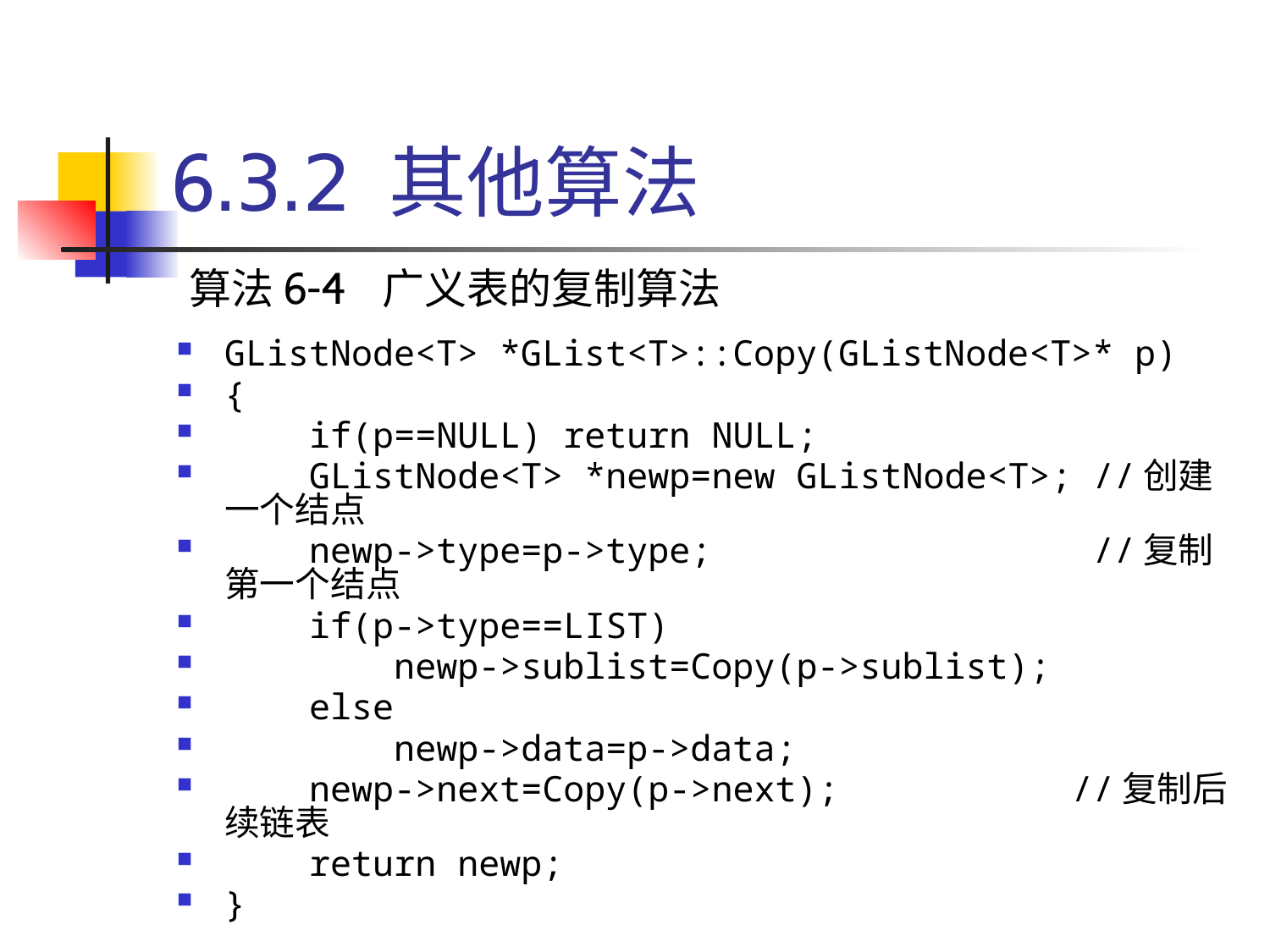

# 6.3.2 其他算法
算法6-4  广义表的复制算法
GListNode<T> *GList<T>::Copy(GListNode<T>* p)
{
    if(p==NULL) return NULL;
    GListNode<T> *newp=new GListNode<T>; //创建一个结点
    newp->type=p->type;                  //复制第一个结点
    if(p->type==LIST)
        newp->sublist=Copy(p->sublist);
    else
        newp->data=p->data;
    newp->next=Copy(p->next);           //复制后续链表
    return newp;
}